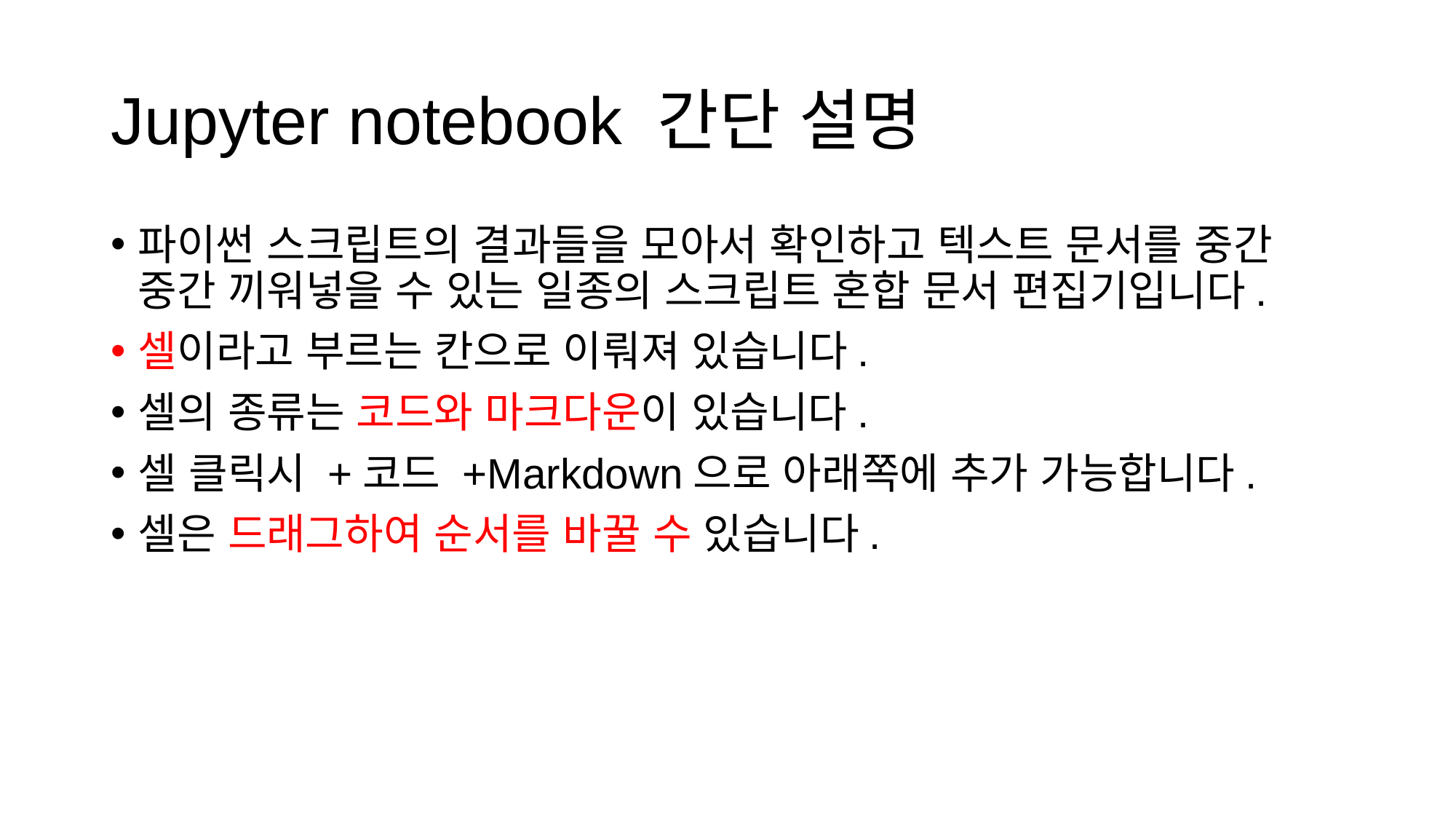

# Jupyter notebook 간단 설명
파이썬 스크립트의 결과들을 모아서 확인하고 텍스트 문서를 중간 중간 끼워넣을 수 있는 일종의 스크립트 혼합 문서 편집기입니다.
셀이라고 부르는 칸으로 이뤄져 있습니다.
셀의 종류는 코드와 마크다운이 있습니다.
셀 클릭시 +코드 +Markdown으로 아래쪽에 추가 가능합니다.
셀은 드래그하여 순서를 바꿀 수 있습니다.